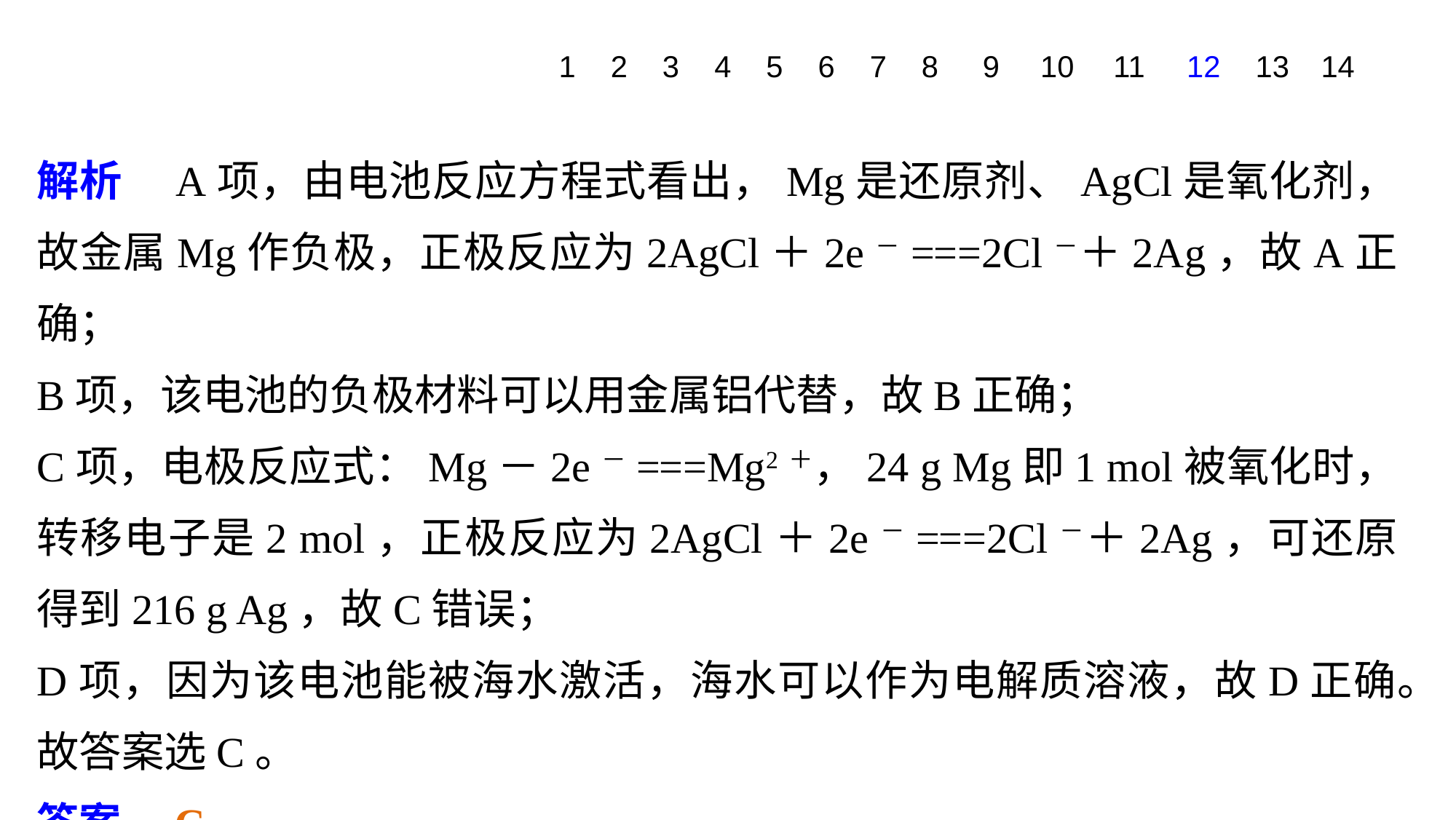

1
2
3
4
5
6
7
8
9
10
11
12
13
14
解析　A项，由电池反应方程式看出，Mg是还原剂、AgCl是氧化剂，故金属Mg作负极，正极反应为2AgCl＋2e－===2Cl－＋2Ag，故A正确；
B项，该电池的负极材料可以用金属铝代替，故B正确；
C项，电极反应式：Mg－2e－===Mg2＋，24 g Mg即1 mol被氧化时，转移电子是2 mol，正极反应为2AgCl＋2e－===2Cl－＋2Ag，可还原得到216 g Ag，故C错误；
D项，因为该电池能被海水激活，海水可以作为电解质溶液，故D正确。故答案选C。
答案　C